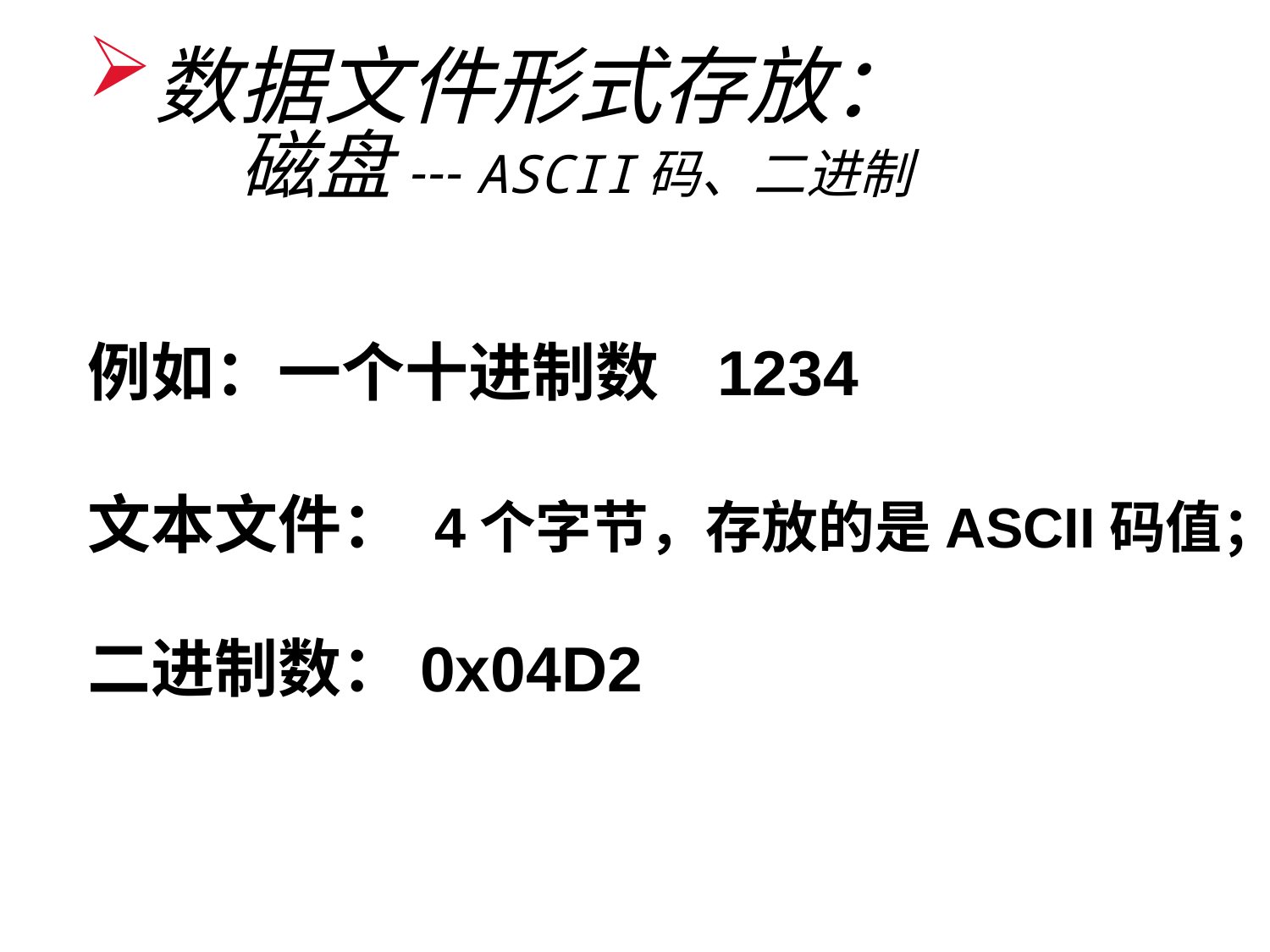

# 数据文件形式存放： 磁盘--- ASCII码、二进制

例如：一个十进制数   1234

文本文件： 4个字节，存放的是ASCII码值；

二进制数：0x04D2